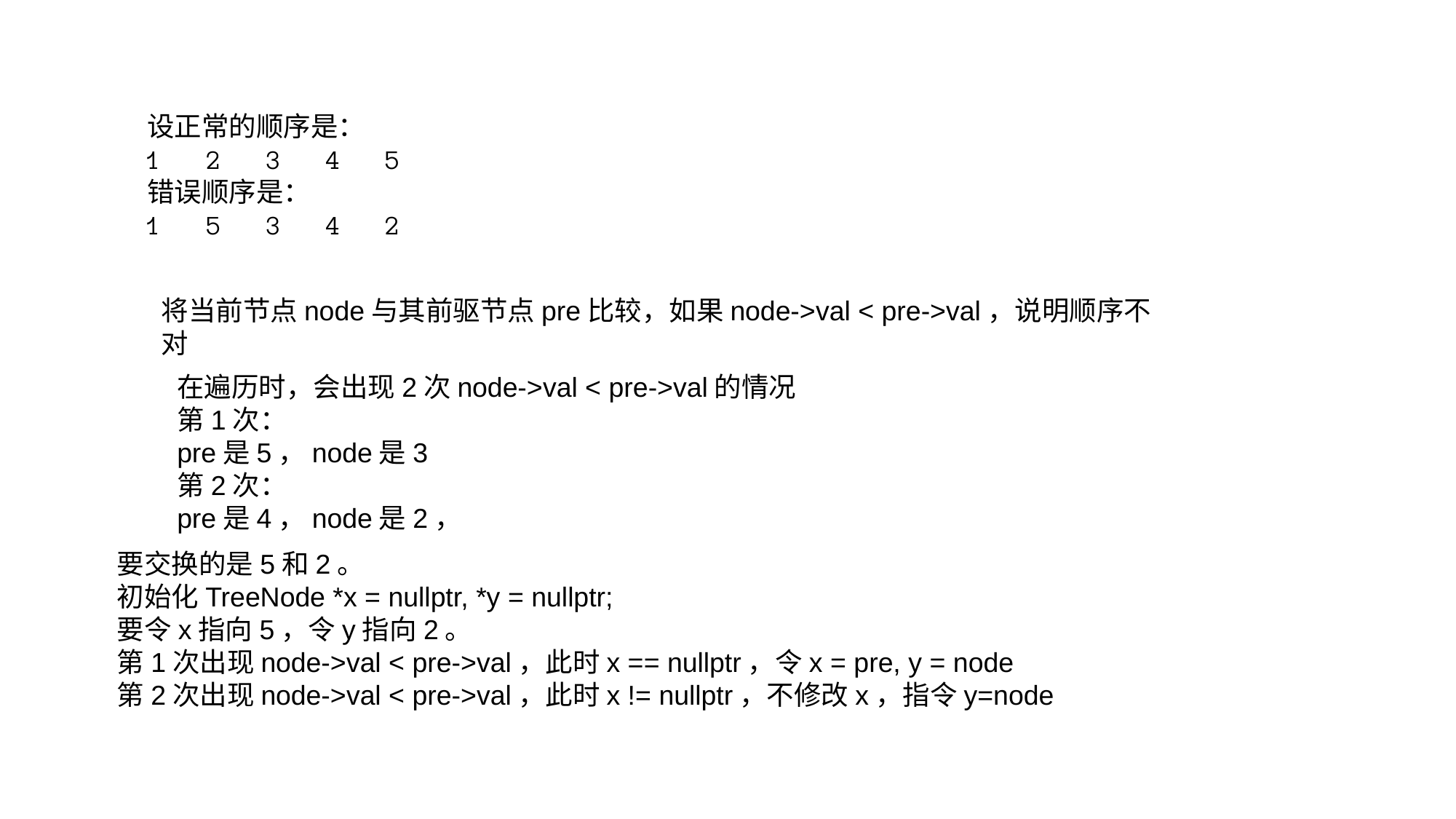

设正常的顺序是：
1   2   3   4   5
错误顺序是：
1   5   3   4   2
将当前节点node与其前驱节点pre比较，如果node->val < pre->val，说明顺序不对
在遍历时，会出现2次node->val < pre->val的情况
第1次：
pre是5，node是3
第2次：
pre是4，node是2，
要交换的是5和2。
初始化TreeNode *x = nullptr, *y = nullptr;
要令x指向5，令y指向2。
第1次出现node->val < pre->val，此时x == nullptr，令x = pre, y = node
第2次出现node->val < pre->val，此时x != nullptr，不修改x，指令y=node